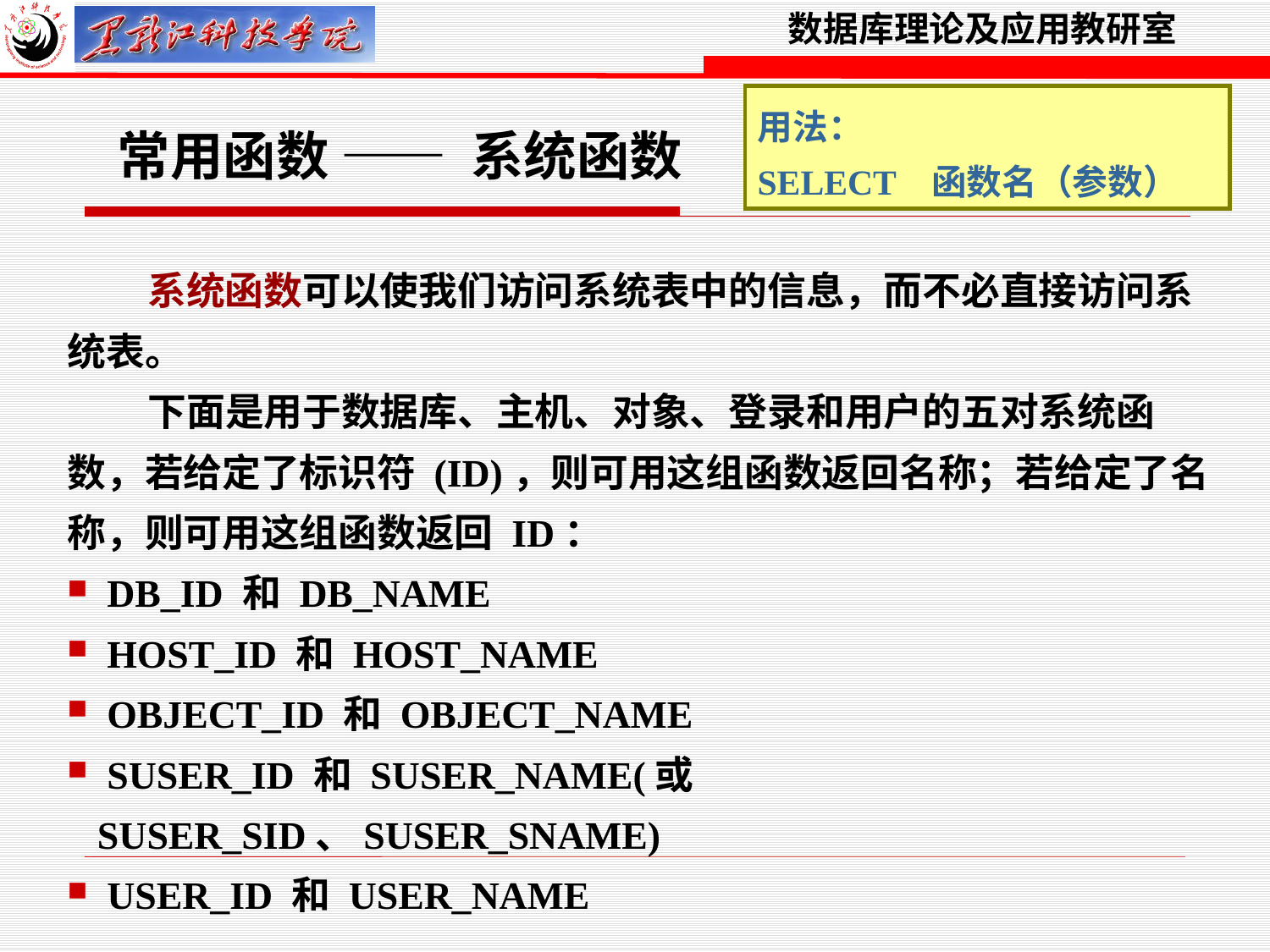

用法：
SELECT   函数名（参数）
常用函数 ——  系统函数
        系统函数可以使我们访问系统表中的信息，而不必直接访问系统表。
        下面是用于数据库、主机、对象、登录和用户的五对系统函数，若给定了标识符 (ID)，则可用这组函数返回名称；若给定了名称，则可用这组函数返回 ID：
 DB_ID 和 DB_NAME
 HOST_ID 和 HOST_NAME
 OBJECT_ID 和 OBJECT_NAME
 SUSER_ID 和 SUSER_NAME(或 SUSER_SID、SUSER_SNAME)
 USER_ID 和 USER_NAME